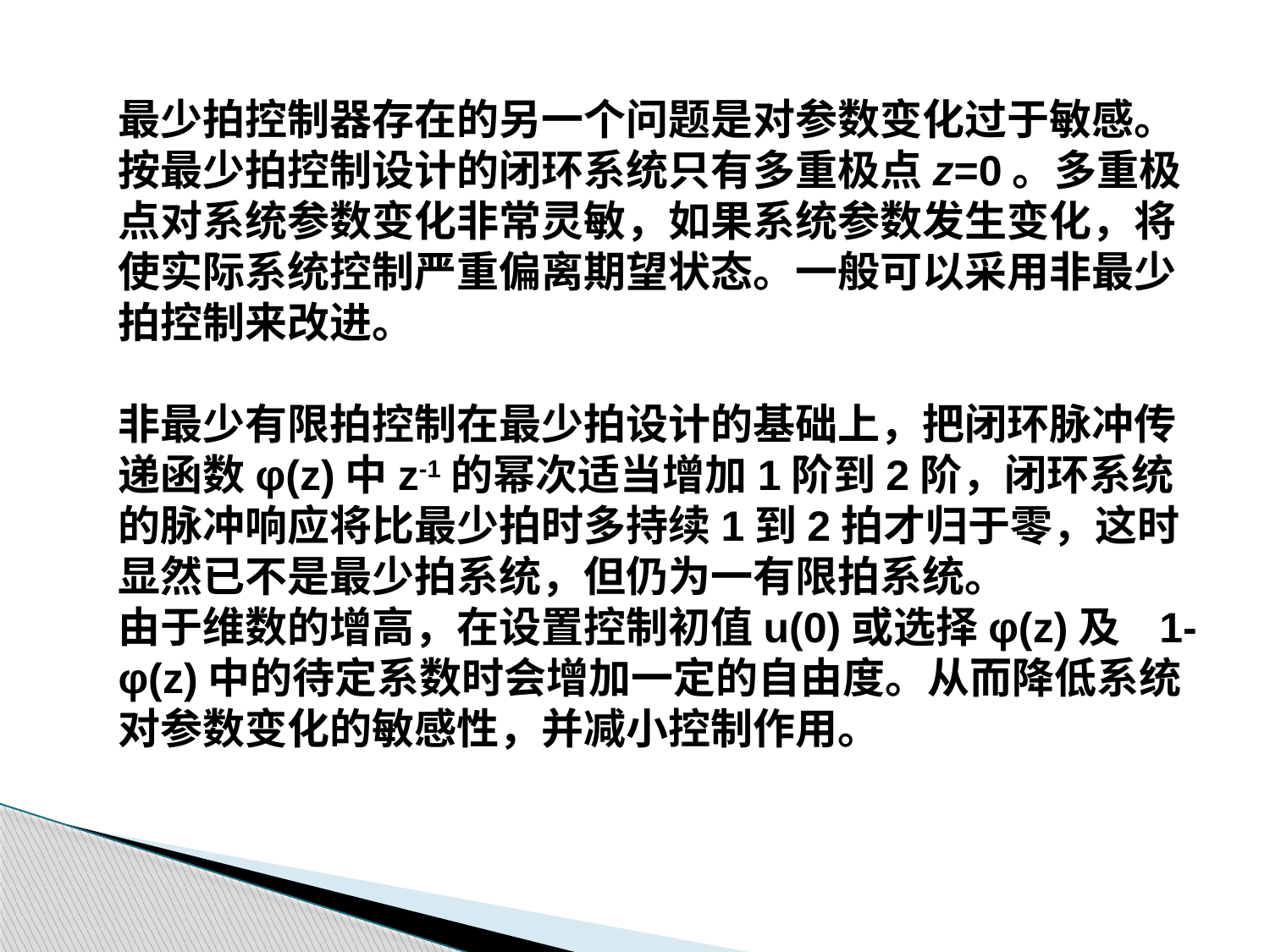

最少拍控制器存在的另一个问题是对参数变化过于敏感。 按最少拍控制设计的闭环系统只有多重极点z=0。多重极点对系统参数变化非常灵敏，如果系统参数发生变化，将使实际系统控制严重偏离期望状态。一般可以采用非最少拍控制来改进。

	非最少有限拍控制在最少拍设计的基础上，把闭环脉冲传递函数φ(z)中z-1的幂次适当增加1阶到2阶，闭环系统的脉冲响应将比最少拍时多持续1到2拍才归于零，这时显然已不是最少拍系统，但仍为一有限拍系统。
	由于维数的增高，在设置控制初值u(0)或选择φ(z)及   1-φ(z)中的待定系数时会增加一定的自由度。从而降低系统对参数变化的敏感性，并减小控制作用。